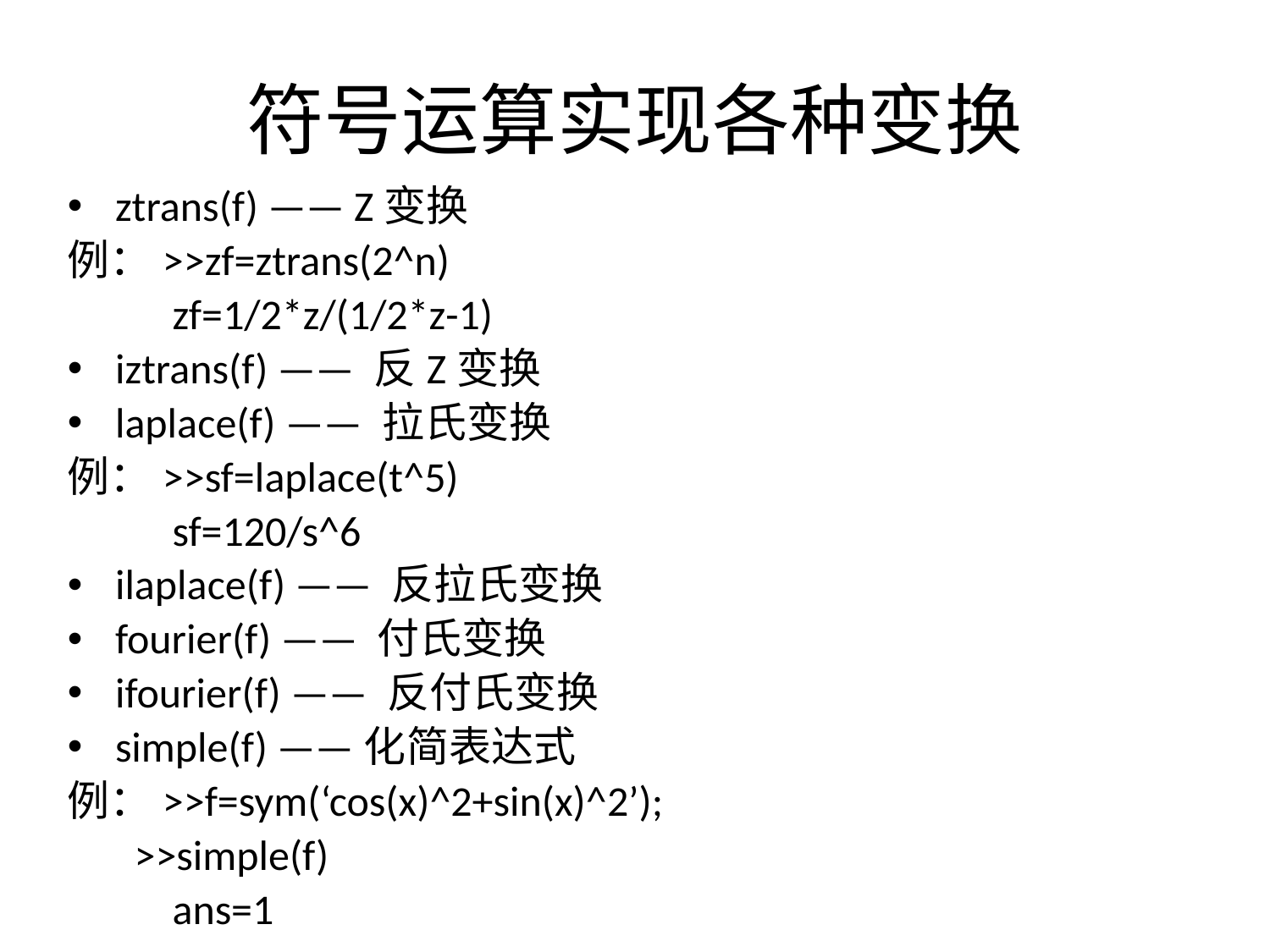

# 符号运算实现各种变换
ztrans(f) —— Z变换
例：>>zf=ztrans(2^n)
           zf=1/2*z/(1/2*z-1)
iztrans(f) —— 反Z变换
laplace(f) —— 拉氏变换
例：>>sf=laplace(t^5)
           sf=120/s^6
ilaplace(f) —— 反拉氏变换
fourier(f) —— 付氏变换
ifourier(f) —— 反付氏变换
simple(f) ——化简表达式
例：>>f=sym(‘cos(x)^2+sin(x)^2’);
       >>simple(f)
           ans=1